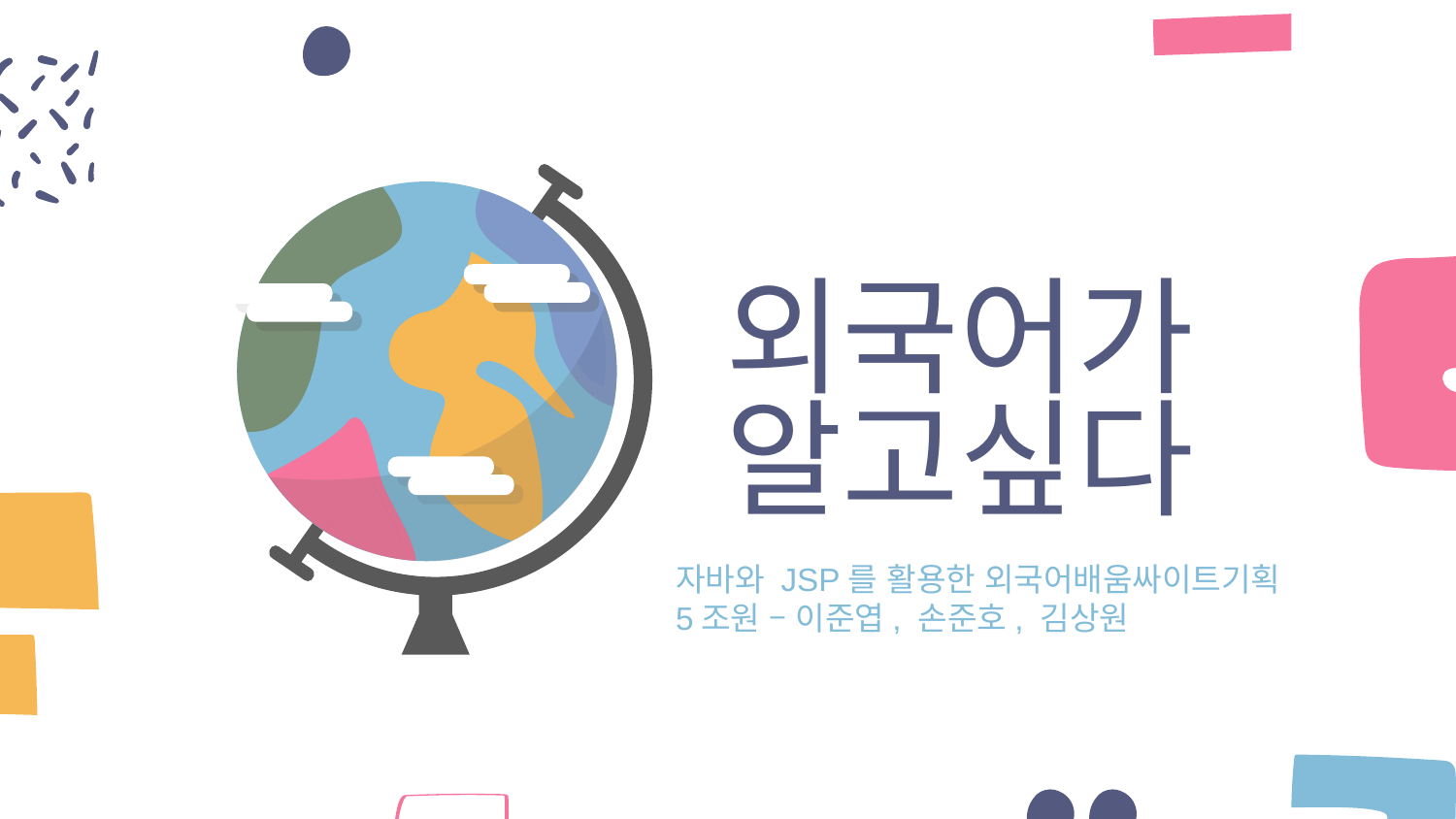

# 외국어가 알고싶다

자바와 JSP를 활용한 외국어배움싸이트기획
5조원 – 이준엽, 손준호, 김상원